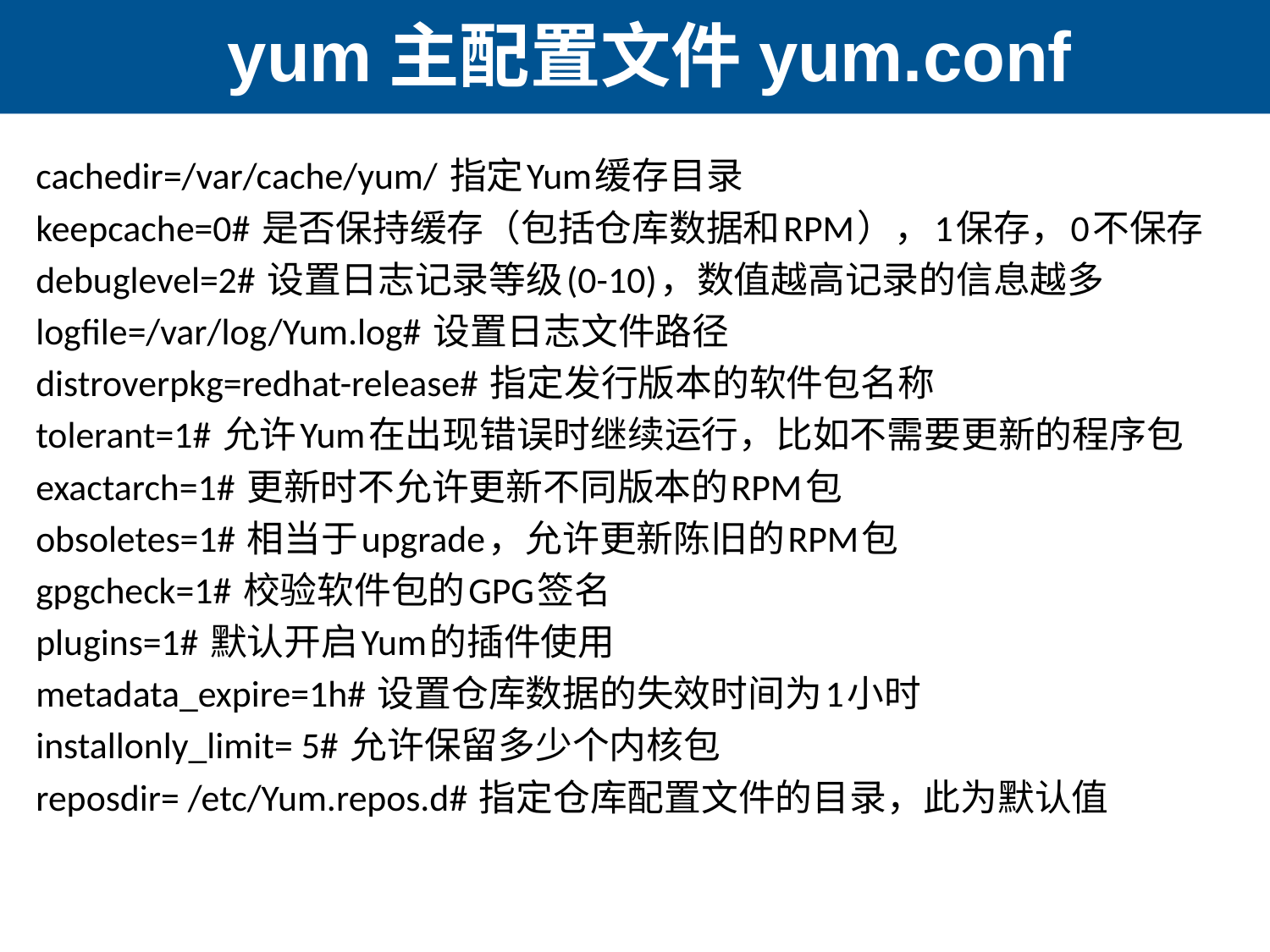

yum主配置文件yum.conf
#
cachedir=/var/cache/yum/ 指定Yum缓存目录
keepcache=0# 是否保持缓存（包括仓库数据和RPM），1保存，0不保存
debuglevel=2# 设置日志记录等级(0-10)，数值越高记录的信息越多
logfile=/var/log/Yum.log# 设置日志文件路径
distroverpkg=redhat-release# 指定发行版本的软件包名称
tolerant=1# 允许Yum在出现错误时继续运行，比如不需要更新的程序包
exactarch=1# 更新时不允许更新不同版本的RPM包
obsoletes=1# 相当于upgrade，允许更新陈旧的RPM包
gpgcheck=1# 校验软件包的GPG签名
plugins=1# 默认开启Yum的插件使用
metadata_expire=1h# 设置仓库数据的失效时间为1小时
installonly_limit= 5# 允许保留多少个内核包
reposdir= /etc/Yum.repos.d# 指定仓库配置文件的目录，此为默认值